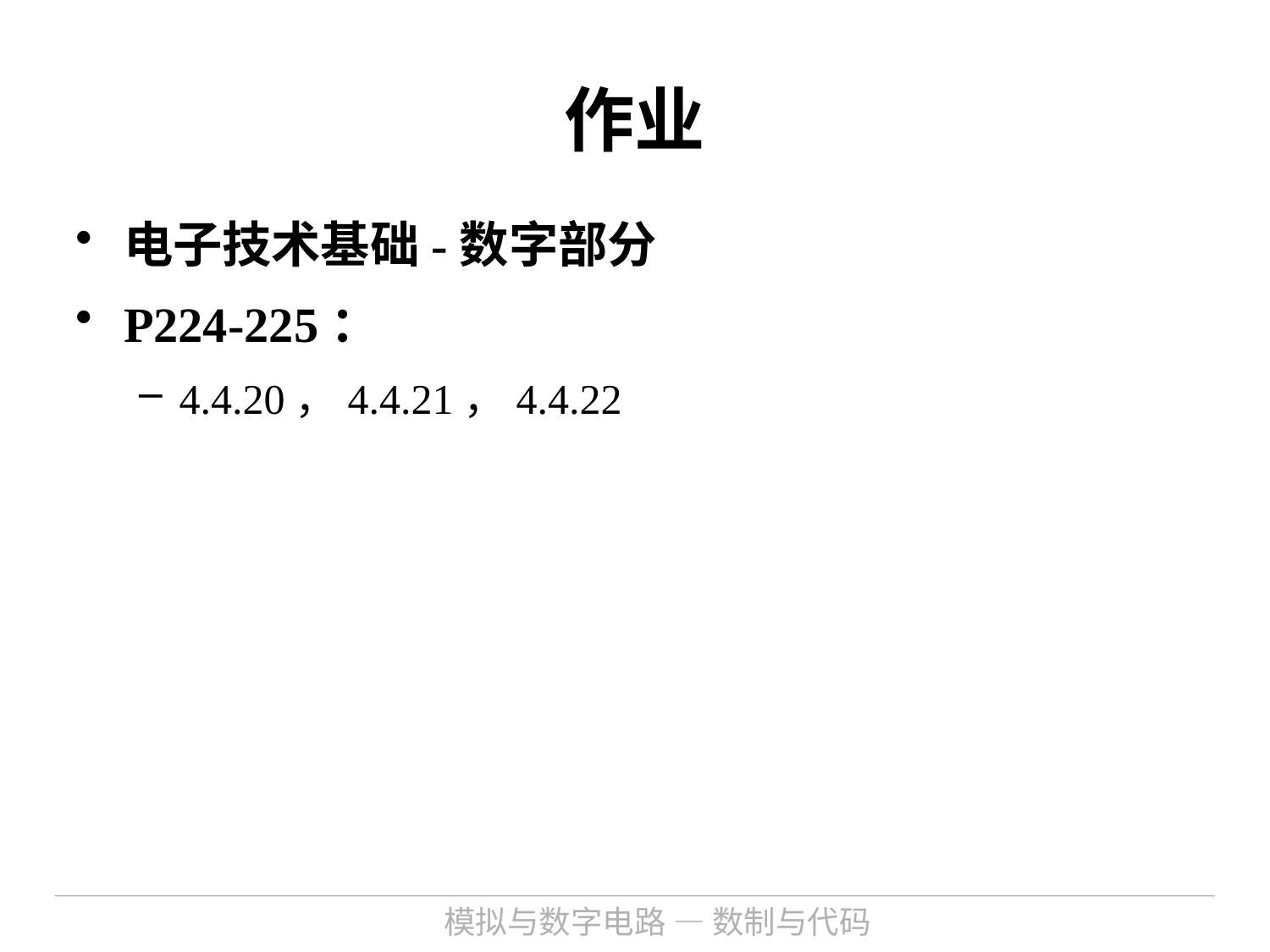

# 作业
电子技术基础-数字部分
P224-225：
4.4.20，4.4.21，4.4.22

模拟与数字电路 — 数制与代码
14